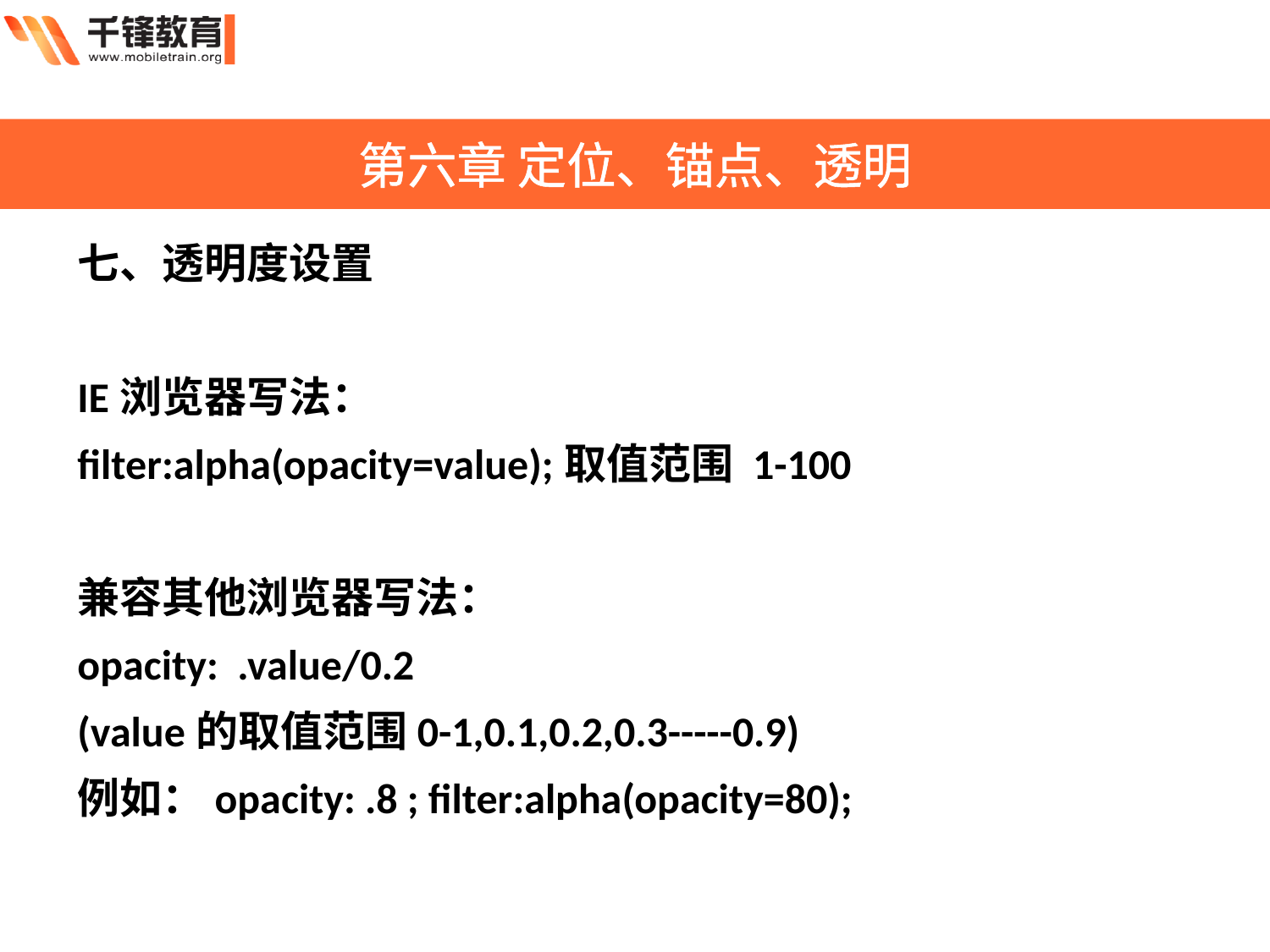

第六章 定位、锚点、透明
七、透明度设置

IE浏览器写法：
filter:alpha(opacity=value);取值范围 1-100

兼容其他浏览器写法：
opacity:  .value/0.2
(value的取值范围0-1,0.1,0.2,0.3-----0.9)
例如：opacity: .8 ; filter:alpha(opacity=80);